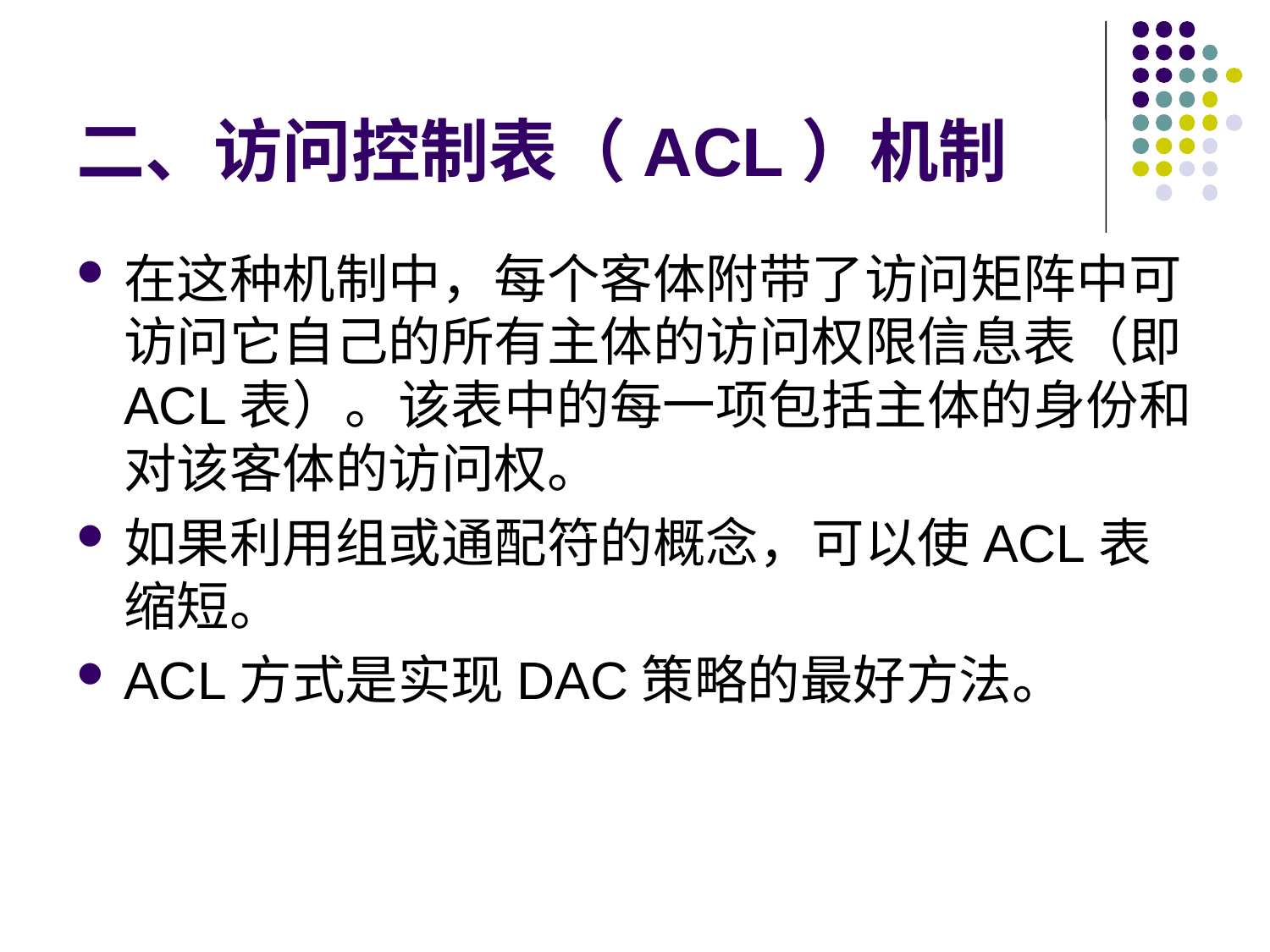

# 二、访问控制表（ACL）机制
在这种机制中，每个客体附带了访问矩阵中可访问它自己的所有主体的访问权限信息表（即ACL表）。该表中的每一项包括主体的身份和对该客体的访问权。
如果利用组或通配符的概念，可以使ACL表缩短。
ACL方式是实现DAC策略的最好方法。